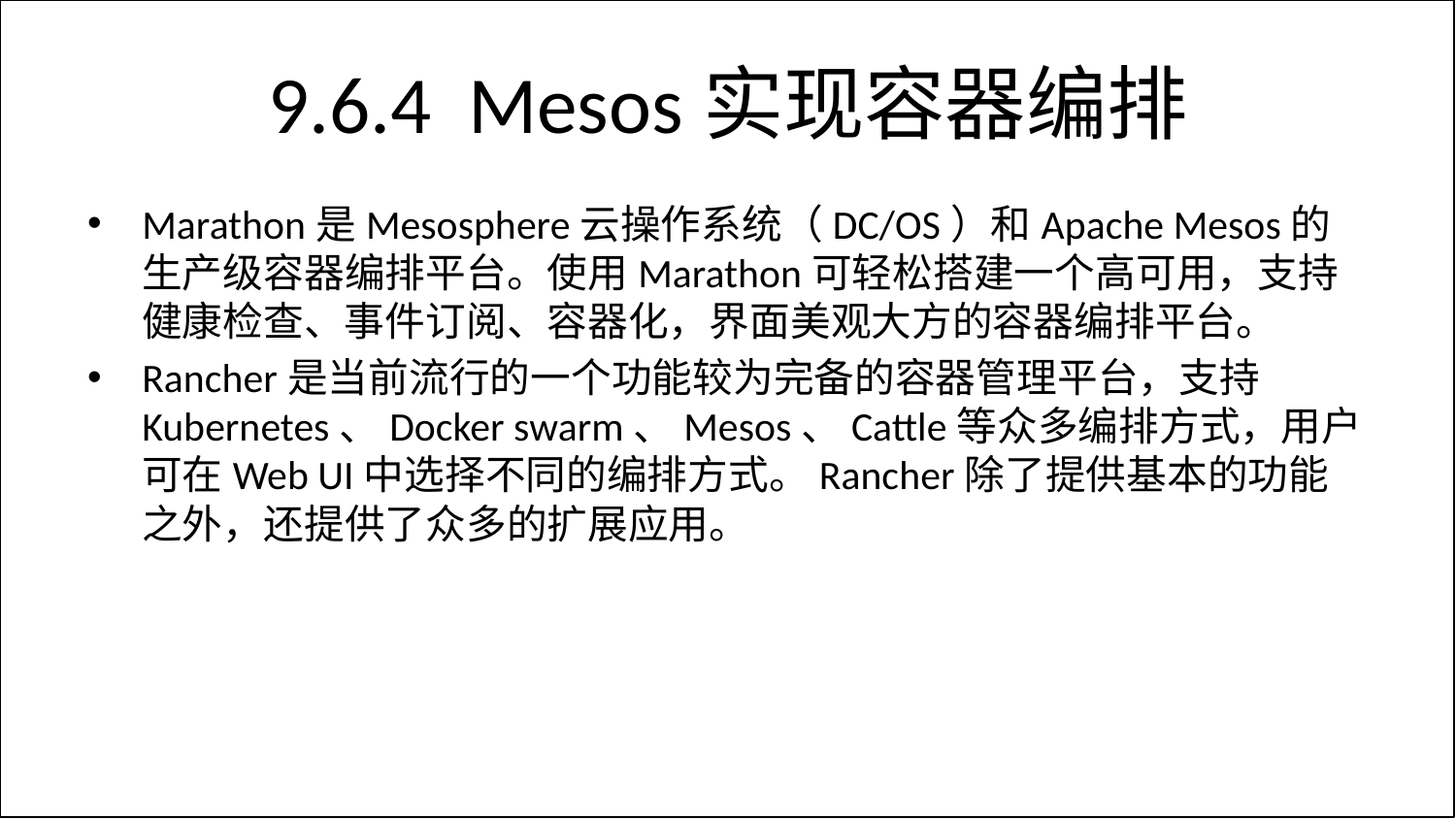

# 9.6.4  Mesos实现容器编排
Marathon是Mesosphere云操作系统（DC/OS）和Apache Mesos的生产级容器编排平台。使用Marathon可轻松搭建一个高可用，支持健康检查、事件订阅、容器化，界面美观大方的容器编排平台。
Rancher是当前流行的一个功能较为完备的容器管理平台，支持Kubernetes、Docker swarm、Mesos、Cattle等众多编排方式，用户可在Web UI中选择不同的编排方式。Rancher除了提供基本的功能之外，还提供了众多的扩展应用。